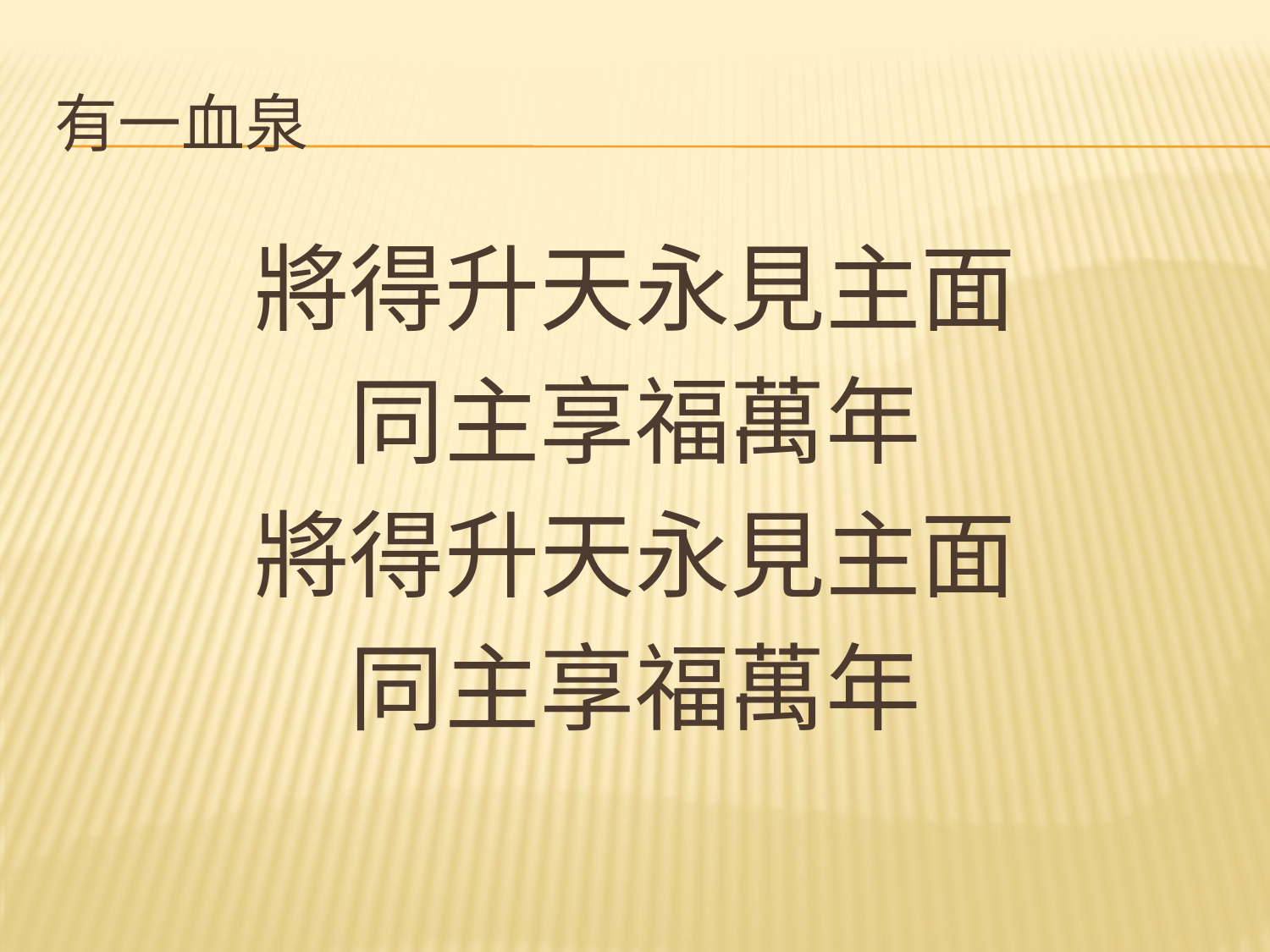

# 有一血泉
將得升天永見主面
同主享福萬年
將得升天永見主面
同主享福萬年